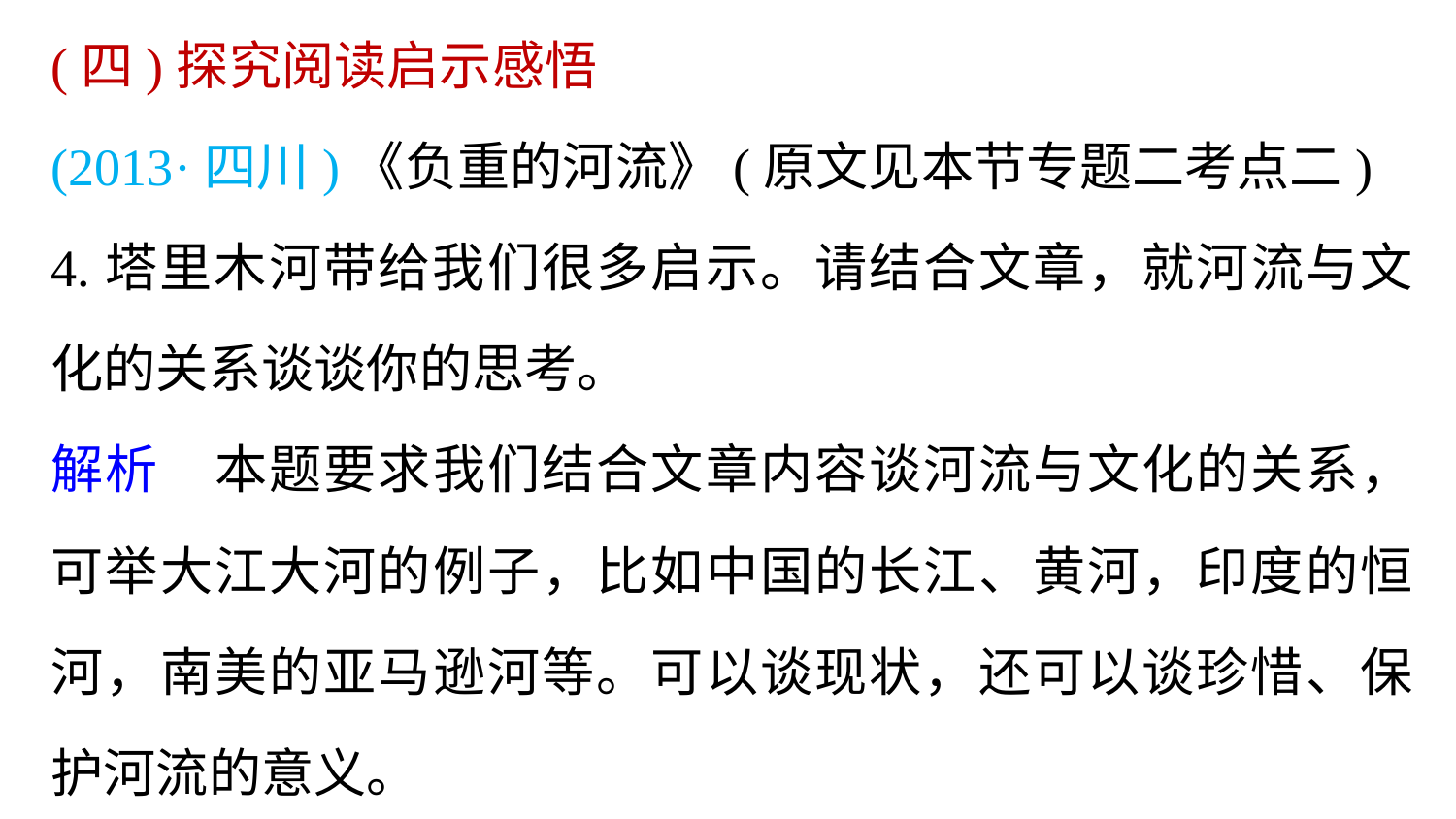

(四)探究阅读启示感悟
(2013·四川)《负重的河流》(原文见本节专题二考点二)
4.塔里木河带给我们很多启示。请结合文章，就河流与文化的关系谈谈你的思考。
解析　本题要求我们结合文章内容谈河流与文化的关系，可举大江大河的例子，比如中国的长江、黄河，印度的恒河，南美的亚马逊河等。可以谈现状，还可以谈珍惜、保护河流的意义。